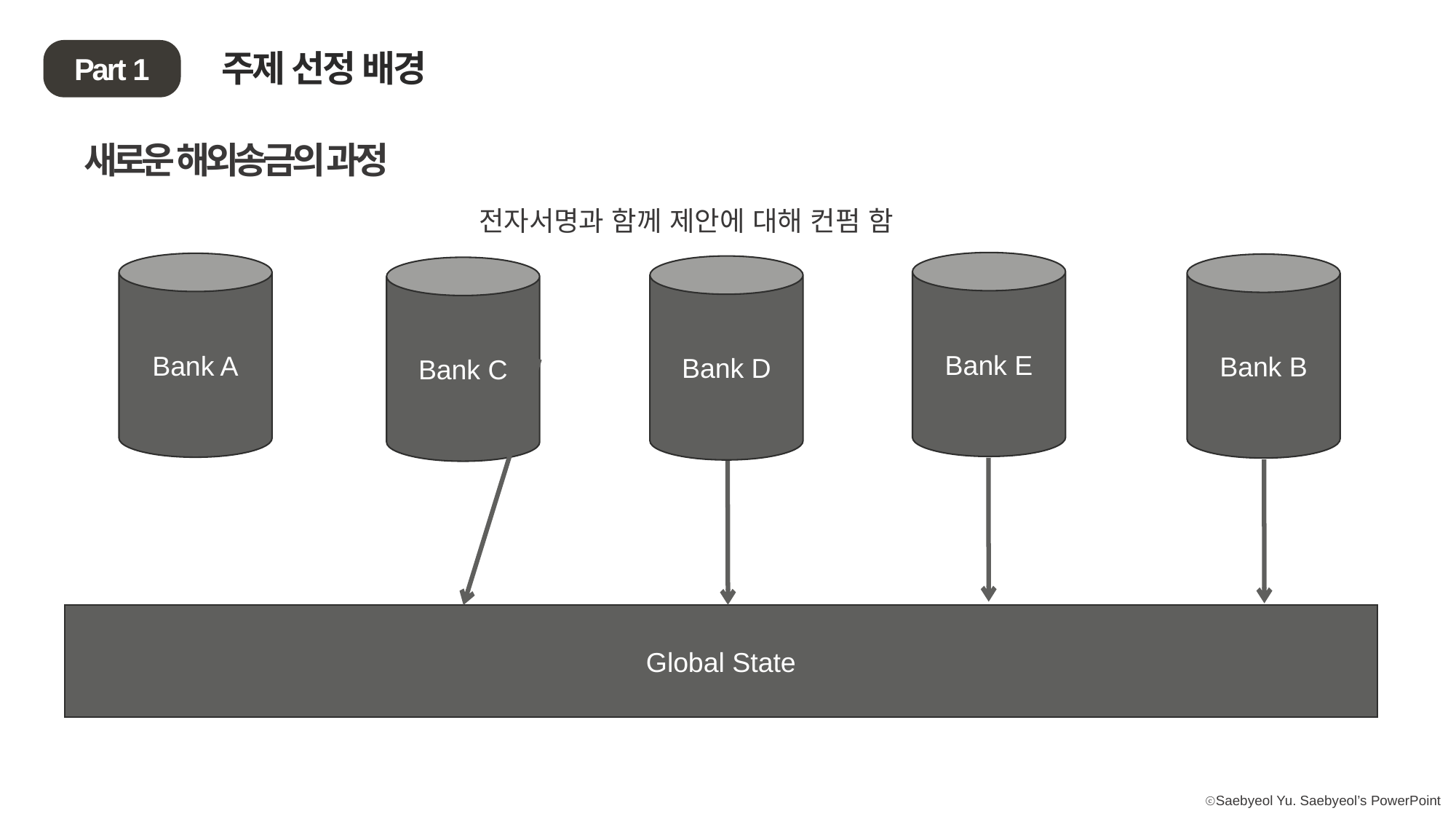

주제 선정 배경
Part 1
새로운 해외송금의 과정
전자서명과 함께 제안에 대해 컨펌 함
Bank E
Bank A
Bank B
Bank D
Bank C
Global State